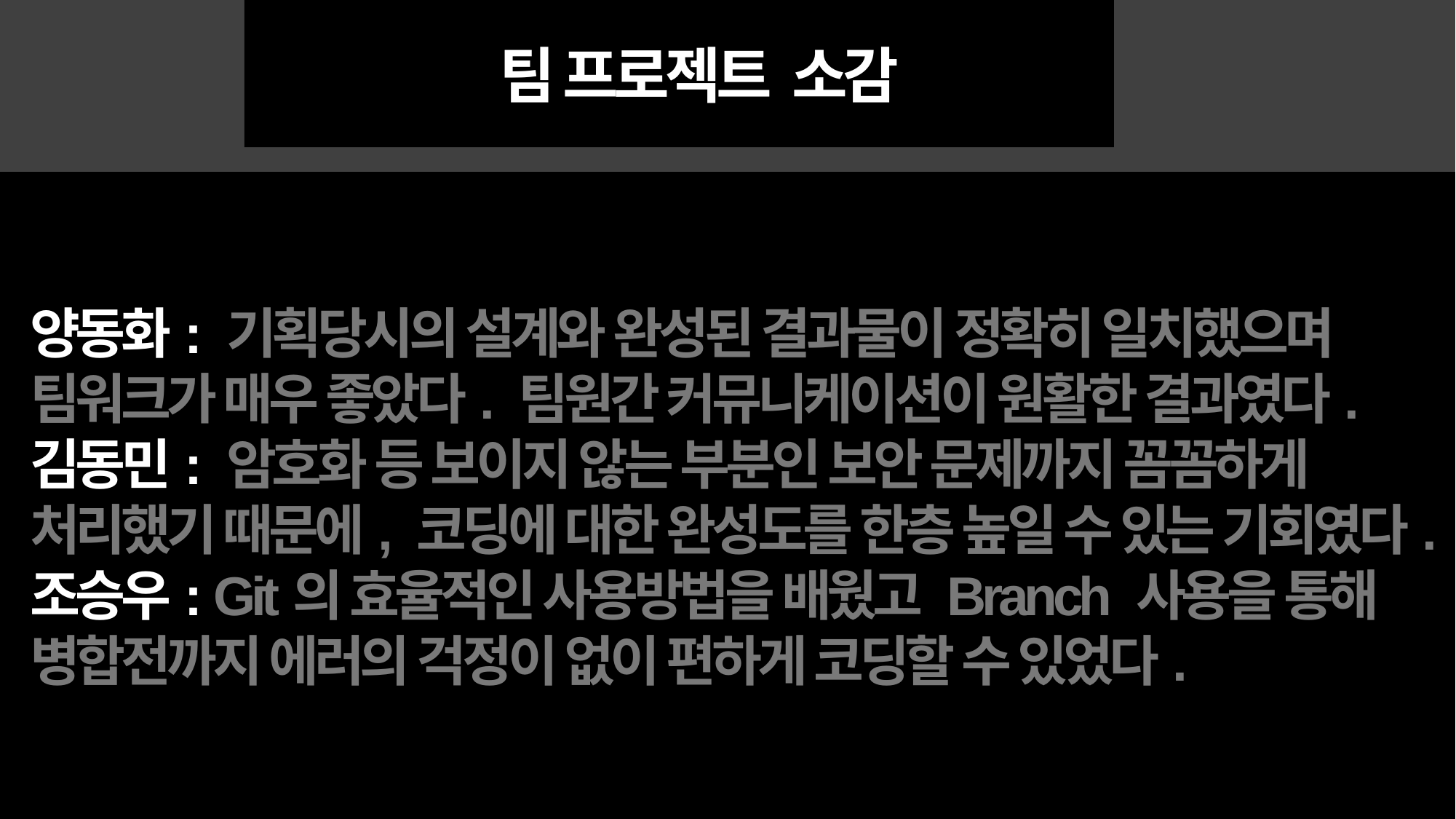

# 팀 프로젝트  소감
양동화: 기획당시의 설계와 완성된 결과물이 정확히 일치했으며 팀워크가 매우 좋았다. 팀원간 커뮤니케이션이 원활한 결과였다.
김동민: 암호화 등 보이지 않는 부분인 보안 문제까지 꼼꼼하게 처리했기 때문에, 코딩에 대한 완성도를 한층 높일 수 있는 기회였다.
조승우: Git의 효율적인 사용방법을 배웠고 Branch 사용을 통해 병합전까지 에러의 걱정이 없이 편하게 코딩할 수 있었다.
17